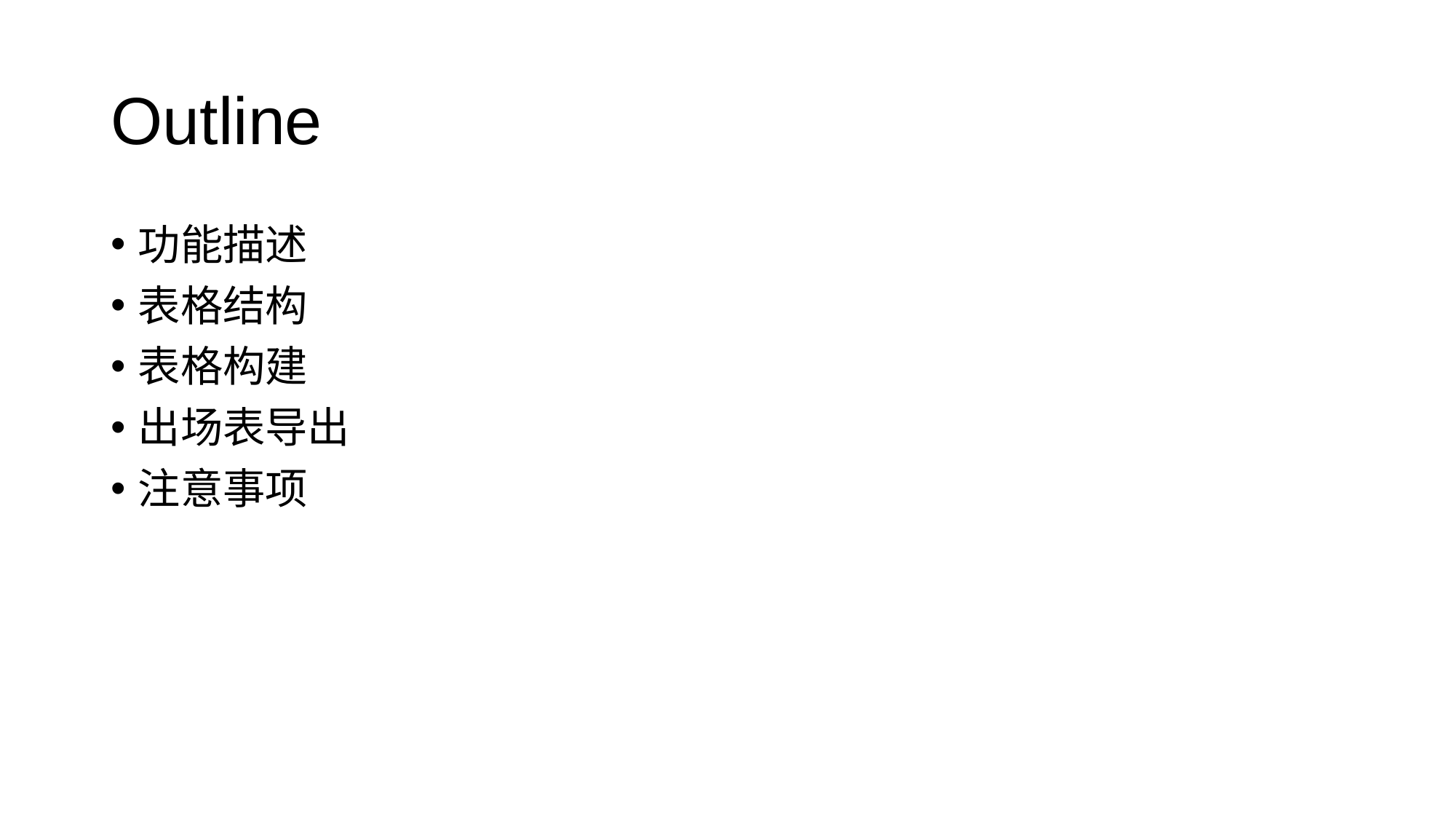

# Outline
功能描述
表格结构
表格构建
出场表导出
注意事项